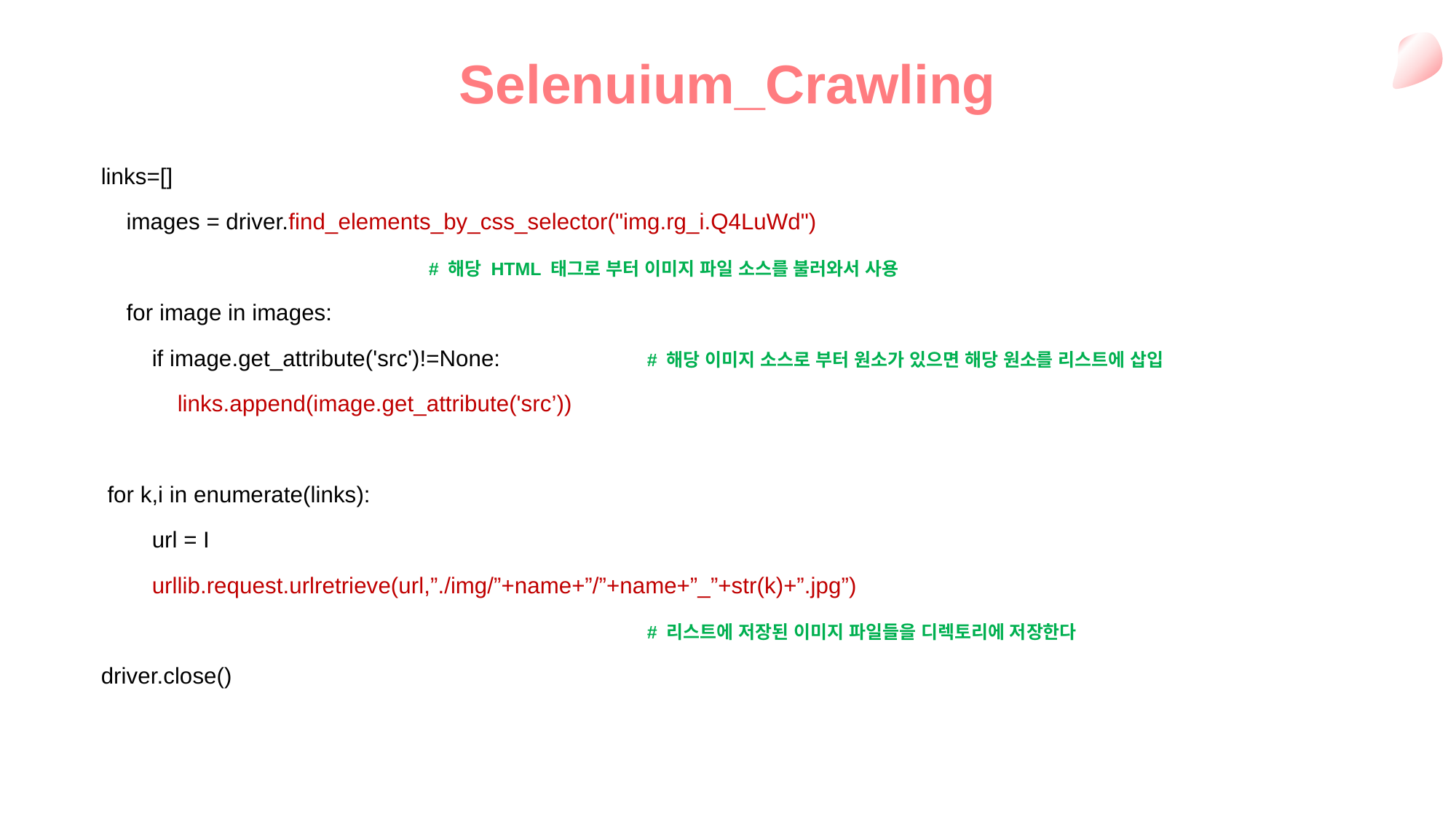

Selenuium_Crawling
links=[]
    images = driver.find_elements_by_css_selector("img.rg_i.Q4LuWd")
			# 해당 HTML 태그로 부터 이미지 파일 소스를 불러와서 사용
    for image in images:
        if image.get_attribute('src')!=None:		# 해당 이미지 소스로 부터 원소가 있으면 해당 원소를 리스트에 삽입
            links.append(image.get_attribute('src’))

 for k,i in enumerate(links):
        url = I
        urllib.request.urlretrieve(url,”./img/”+name+”/”+name+”_”+str(k)+”.jpg”)
					# 리스트에 저장된 이미지 파일들을 디렉토리에 저장한다
driver.close()